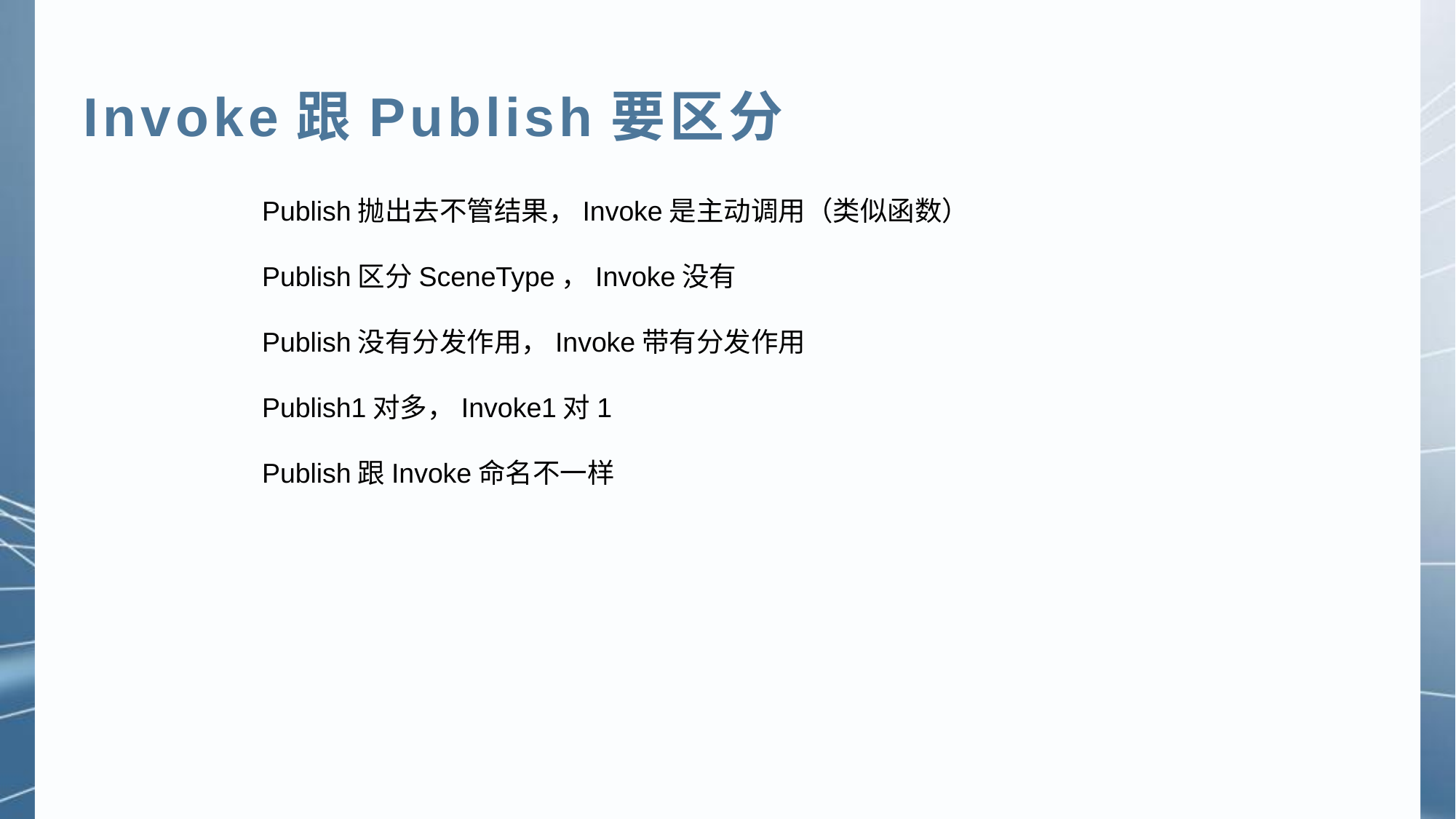

Invoke跟Publish要区分
Publish抛出去不管结果，Invoke是主动调用（类似函数）

Publish区分SceneType，Invoke没有

Publish没有分发作用，Invoke带有分发作用

Publish1对多，Invoke1对1

Publish跟Invoke命名不一样